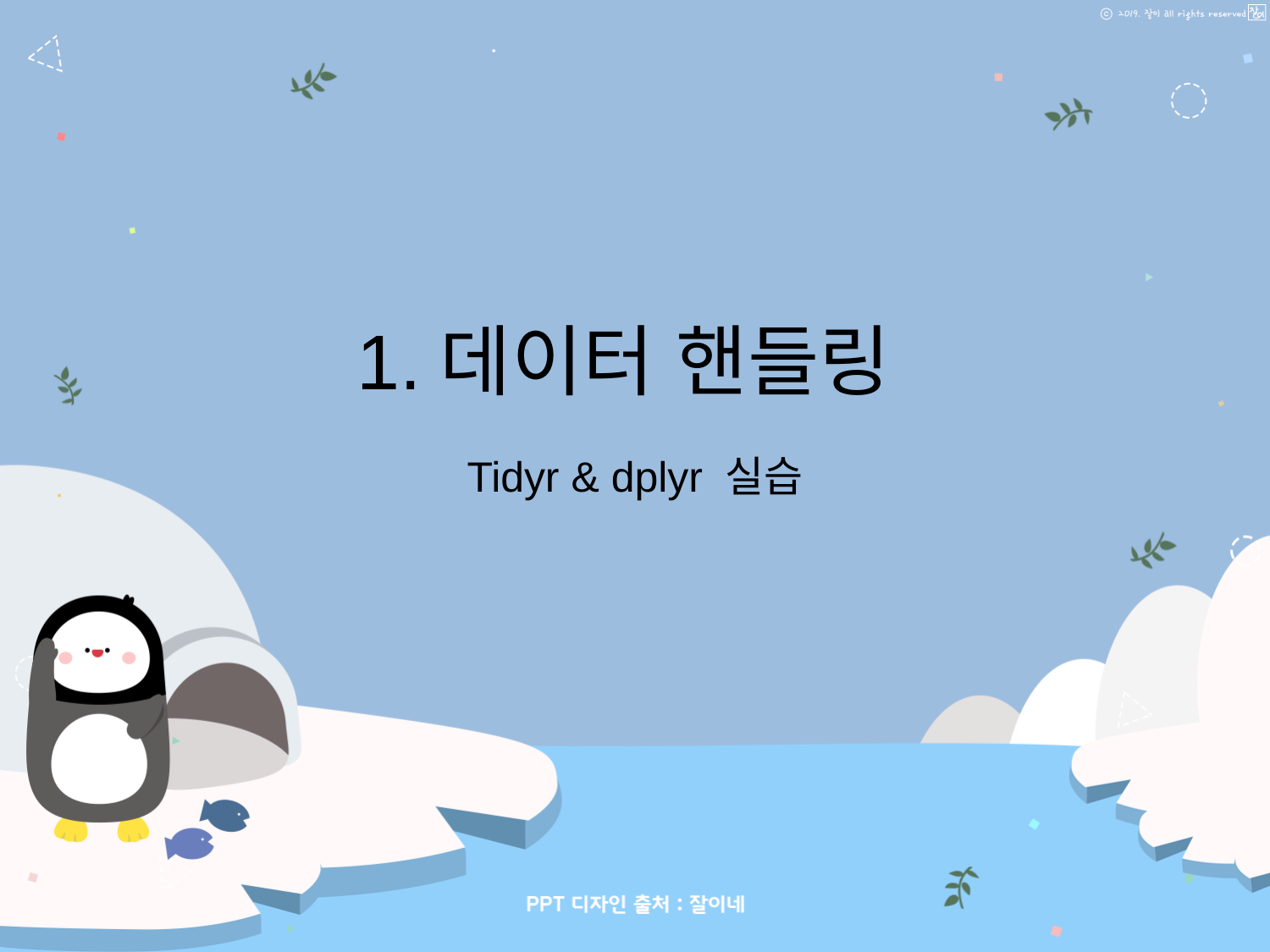

# 1.데이터 핸들링
Tidyr & dplyr 실습